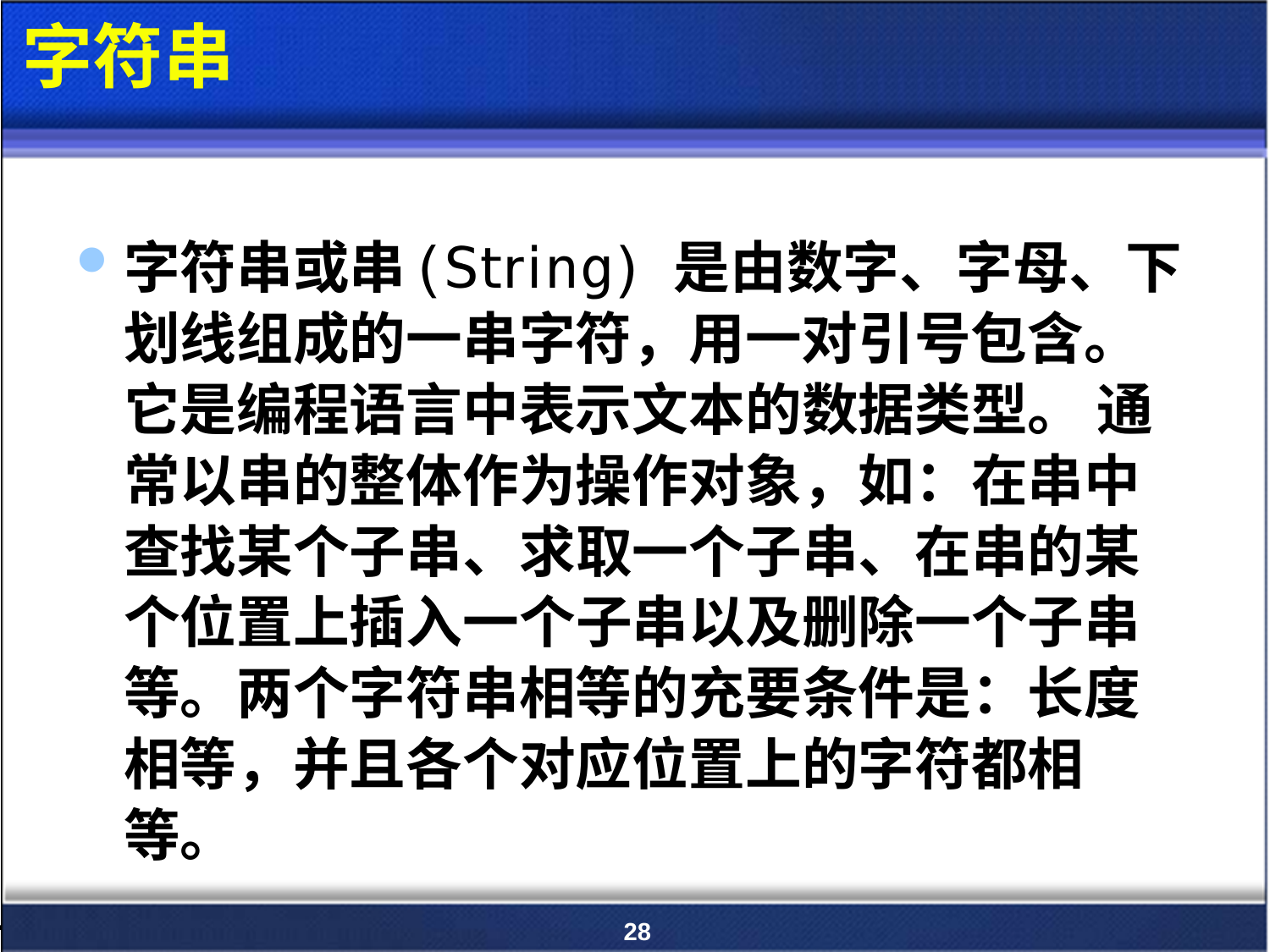

# 字符串
字符串或串(String) 是由数字、字母、下划线组成的一串字符，用一对引号包含。它是编程语言中表示文本的数据类型。 通常以串的整体作为操作对象，如：在串中查找某个子串、求取一个子串、在串的某个位置上插入一个子串以及删除一个子串等。两个字符串相等的充要条件是：长度相等，并且各个对应位置上的字符都相等。
28